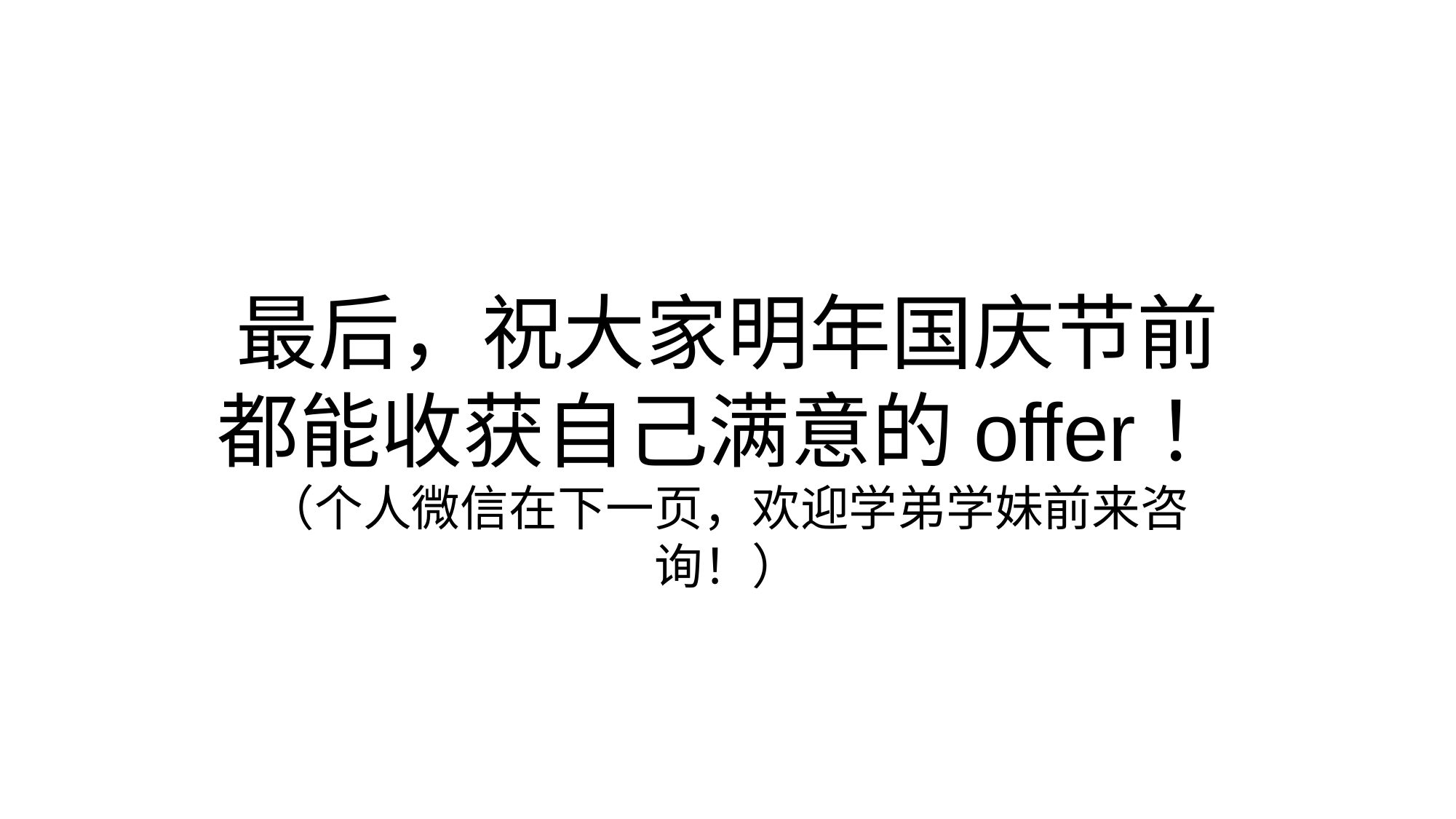

最后，祝大家明年国庆节前都能收获自己满意的offer！
（个人微信在下一页，欢迎学弟学妹前来咨询！）